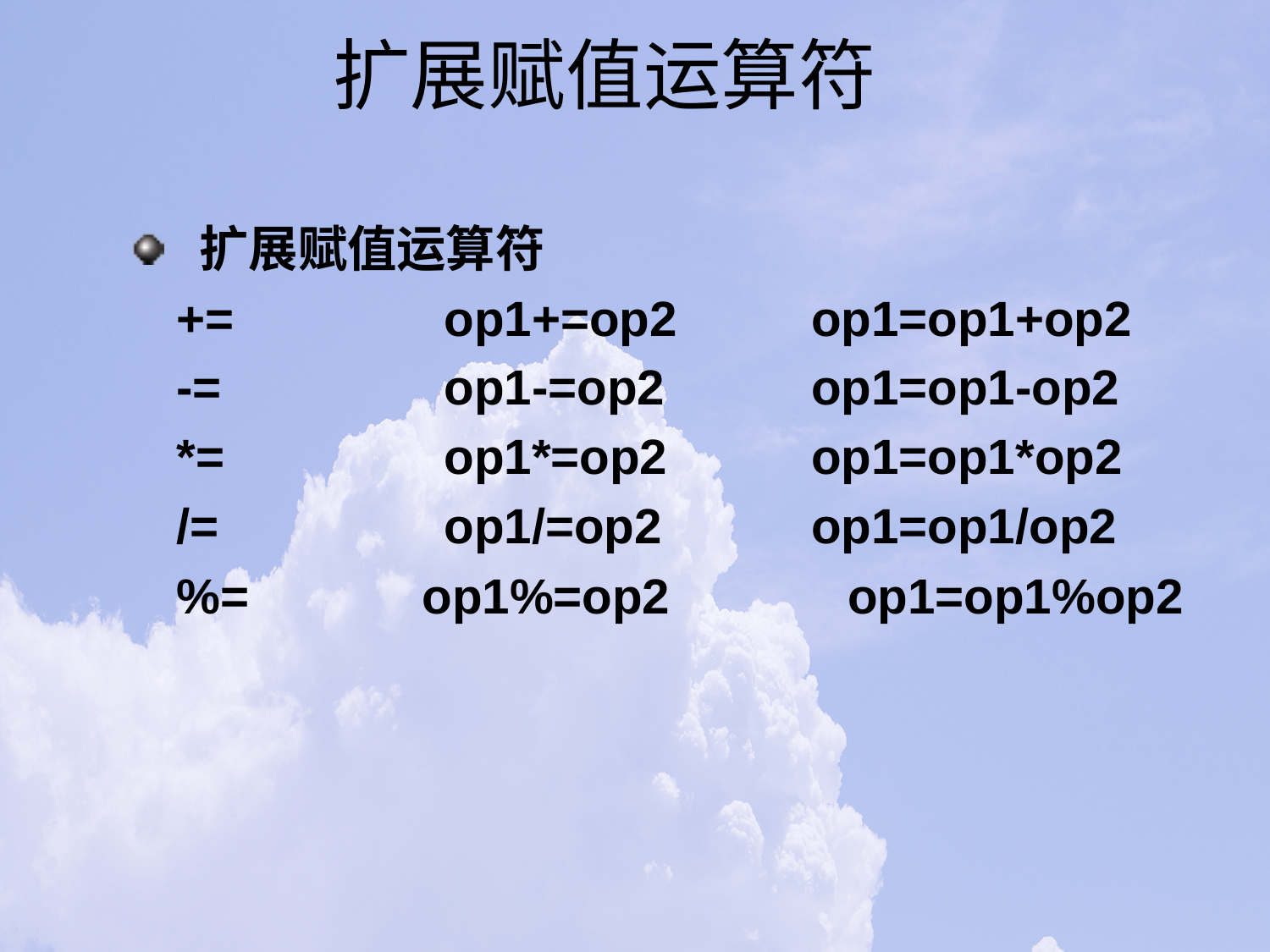

# 扩展赋值运算符

 扩展赋值运算符
	+=		 op1+=op2		op1=op1+op2
	-=		 op1-=op2		op1=op1-op2
	*=		 op1*=op2		op1=op1*op2
	/=		 op1/=op2		op1=op1/op2
	%=	      op1%=op2		op1=op1%op2